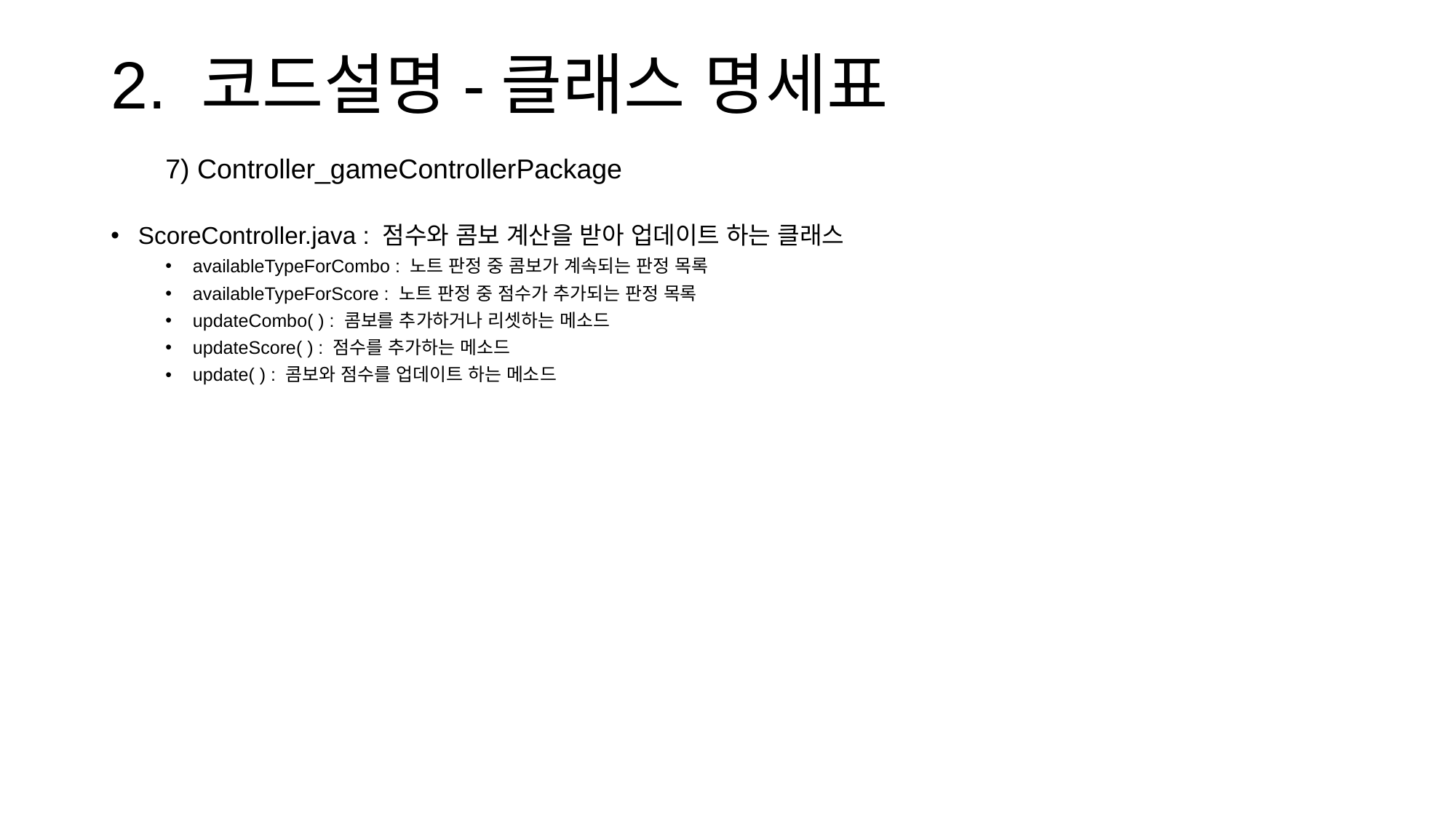

# 2. 코드설명-클래스 명세표
7) Controller_gameControllerPackage
ScoreController.java : 점수와 콤보 계산을 받아 업데이트 하는 클래스
availableTypeForCombo : 노트 판정 중 콤보가 계속되는 판정 목록
availableTypeForScore : 노트 판정 중 점수가 추가되는 판정 목록
updateCombo( ) : 콤보를 추가하거나 리셋하는 메소드
updateScore( ) : 점수를 추가하는 메소드
update( ) : 콤보와 점수를 업데이트 하는 메소드